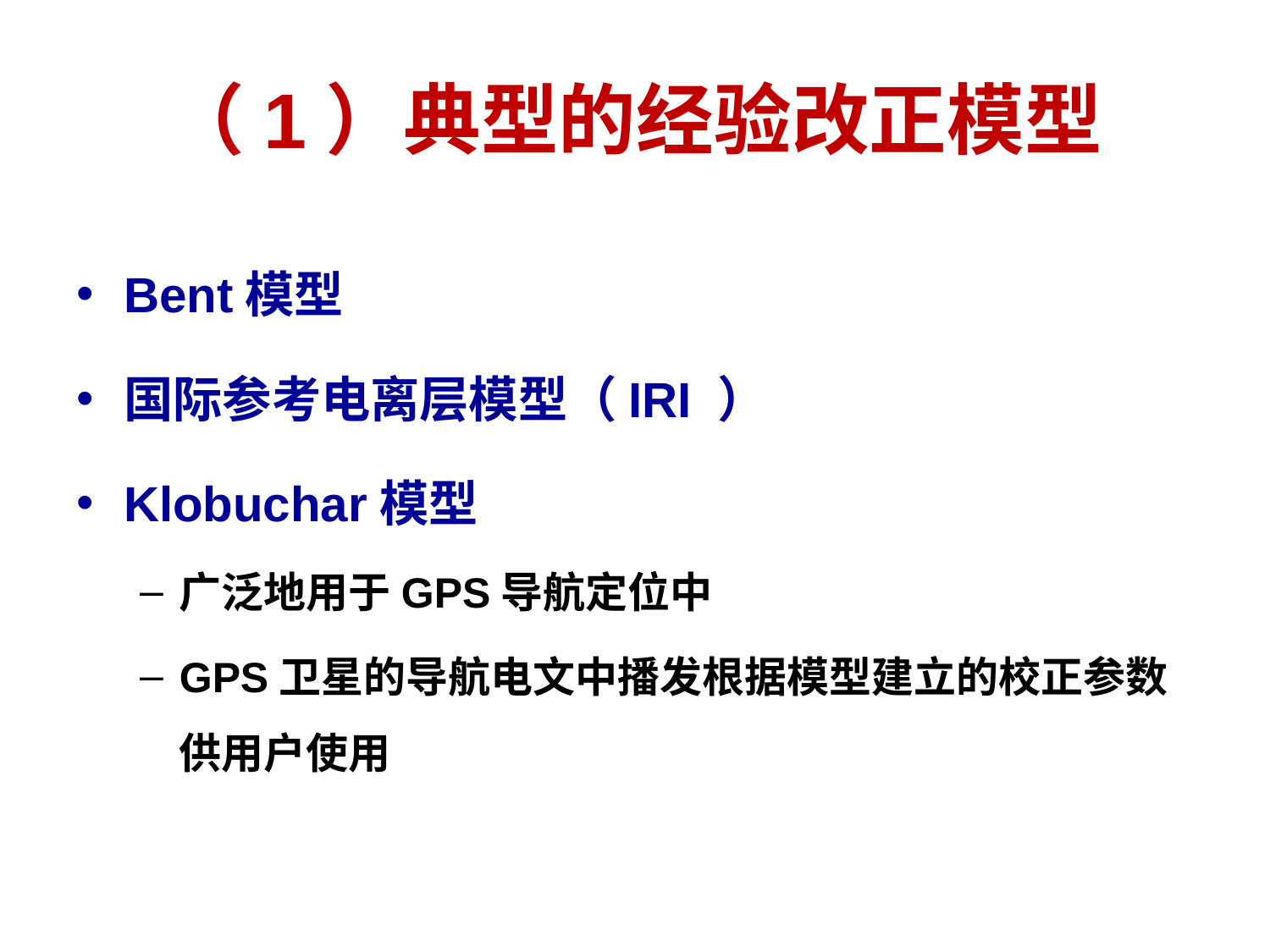

# （1）典型的经验改正模型
Bent模型
国际参考电离层模型（IRI ）
Klobuchar模型
广泛地用于GPS导航定位中
GPS卫星的导航电文中播发根据模型建立的校正参数供用户使用